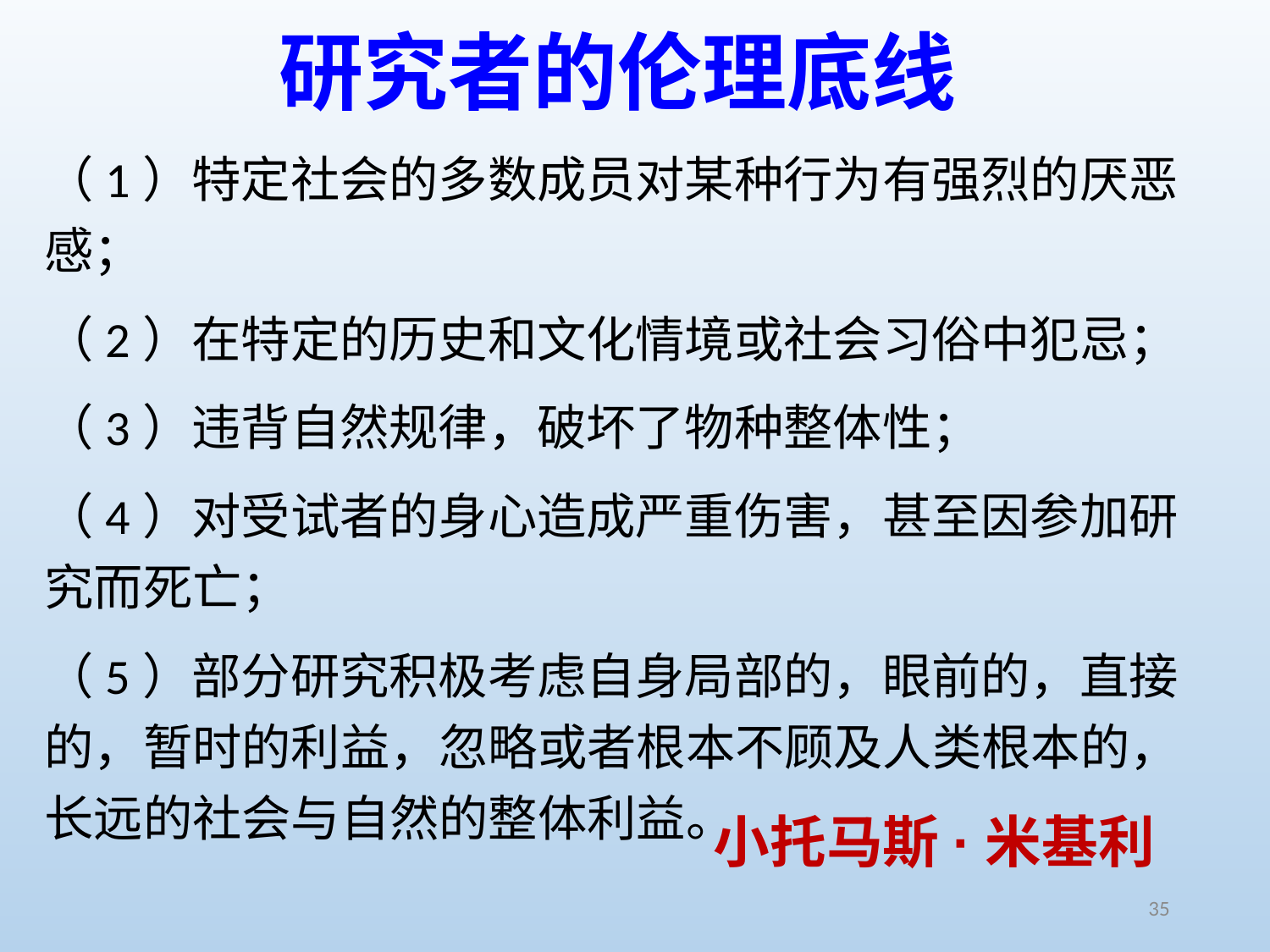

# 研究者的伦理底线
（1）特定社会的多数成员对某种行为有强烈的厌恶感；
（2）在特定的历史和文化情境或社会习俗中犯忌；
（3）违背自然规律，破坏了物种整体性；
（4）对受试者的身心造成严重伤害，甚至因参加研究而死亡；
（5）部分研究积极考虑自身局部的，眼前的，直接的，暂时的利益，忽略或者根本不顾及人类根本的，长远的社会与自然的整体利益。
小托马斯·米基利
35